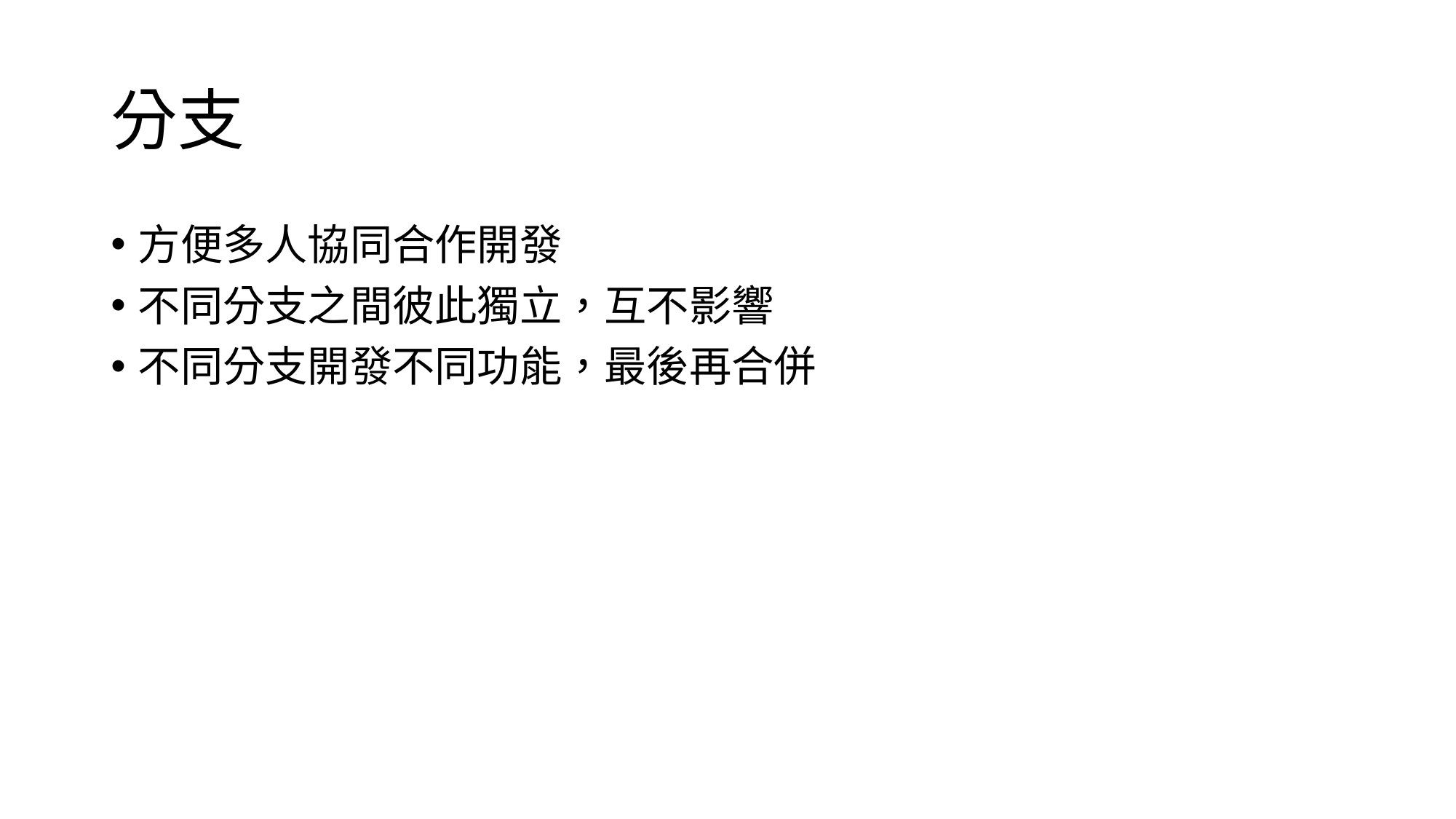

# 分支
方便多人協同合作開發
不同分支之間彼此獨立，互不影響
不同分支開發不同功能，最後再合併